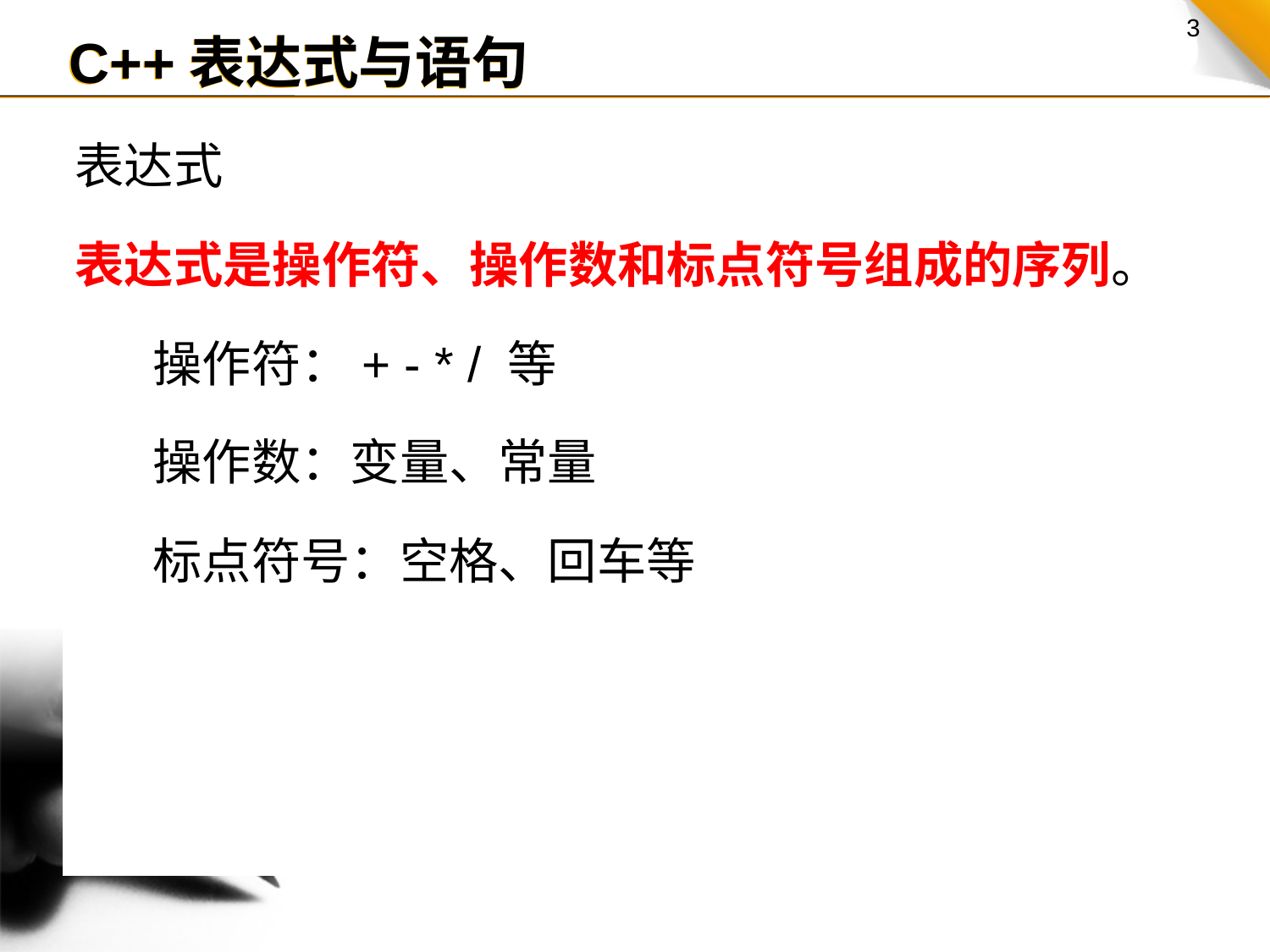

C++表达式与语句
表达式
表达式是操作符、操作数和标点符号组成的序列。
      操作符：+ - * / 等
      操作数：变量、常量
      标点符号：空格、回车等